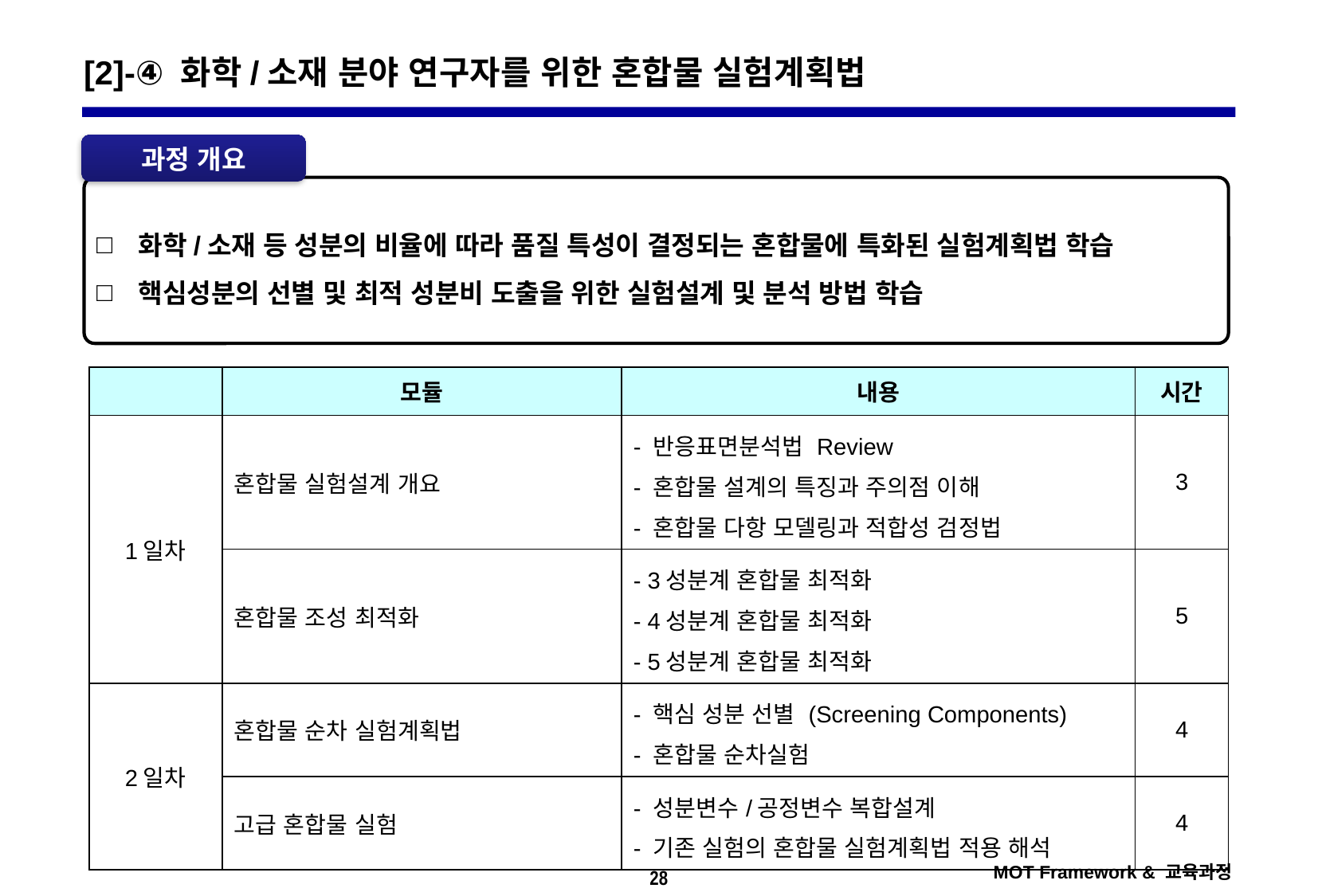

[2]-④ 화학/소재 분야 연구자를 위한 혼합물 실험계획법
과정 개요
 화학/소재 등 성분의 비율에 따라 품질 특성이 결정되는 혼합물에 특화된 실험계획법 학습
 핵심성분의 선별 및 최적 성분비 도출을 위한 실험설계 및 분석 방법 학습
|  | 모듈 | 내용 | 시간 |
| --- | --- | --- | --- |
| 1일차 | 혼합물 실험설계 개요 | - 반응표면분석법 Review - 혼합물 설계의 특징과 주의점 이해 - 혼합물 다항 모델링과 적합성 검정법 | 3 |
|  | 혼합물 조성 최적화 | - 3성분계 혼합물 최적화 - 4성분계 혼합물 최적화 - 5성분계 혼합물 최적화 | 5 |
| 2일차 | 혼합물 순차 실험계획법 | - 핵심 성분 선별 (Screening Components) - 혼합물 순차실험 | 4 |
|  | 고급 혼합물 실험 | - 성분변수/공정변수 복합설계 - 기존 실험의 혼합물 실험계획법 적용 해석 | 4 |